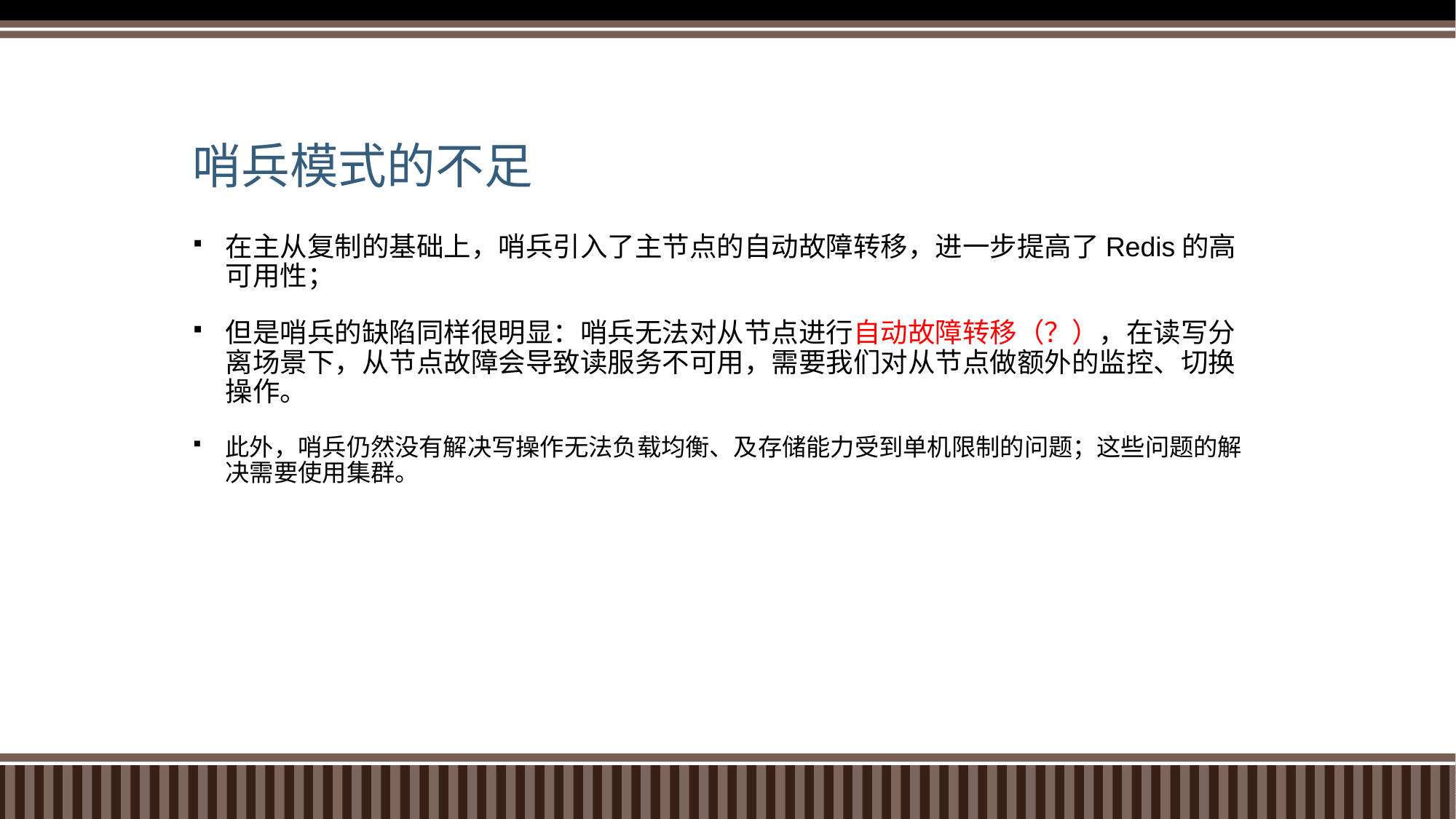

# 哨兵模式的不足
在主从复制的基础上，哨兵引入了主节点的自动故障转移，进一步提高了Redis的高可用性；
但是哨兵的缺陷同样很明显：哨兵无法对从节点进行自动故障转移（？），在读写分离场景下，从节点故障会导致读服务不可用，需要我们对从节点做额外的监控、切换操作。
此外，哨兵仍然没有解决写操作无法负载均衡、及存储能力受到单机限制的问题；这些问题的解决需要使用集群。